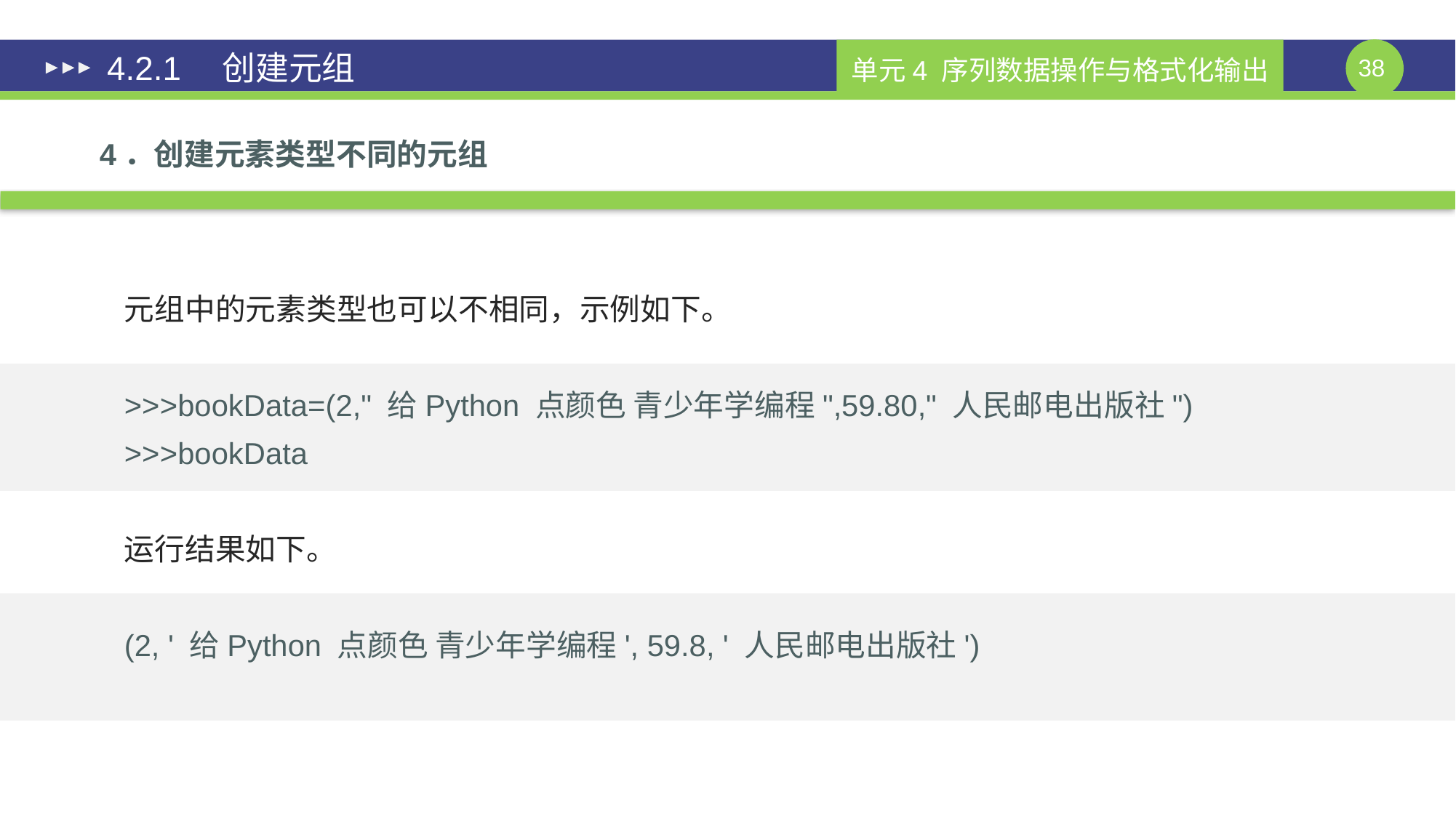

# 4.2.1　创建元组
4．创建元素类型不同的元组

元组中的元素类型也可以不相同，示例如下。

>>>bookData=(2," 给Python 点颜色 青少年学编程",59.80," 人民邮电出版社")
>>>bookData

运行结果如下。

(2, ' 给Python 点颜色 青少年学编程', 59.8, ' 人民邮电出版社')